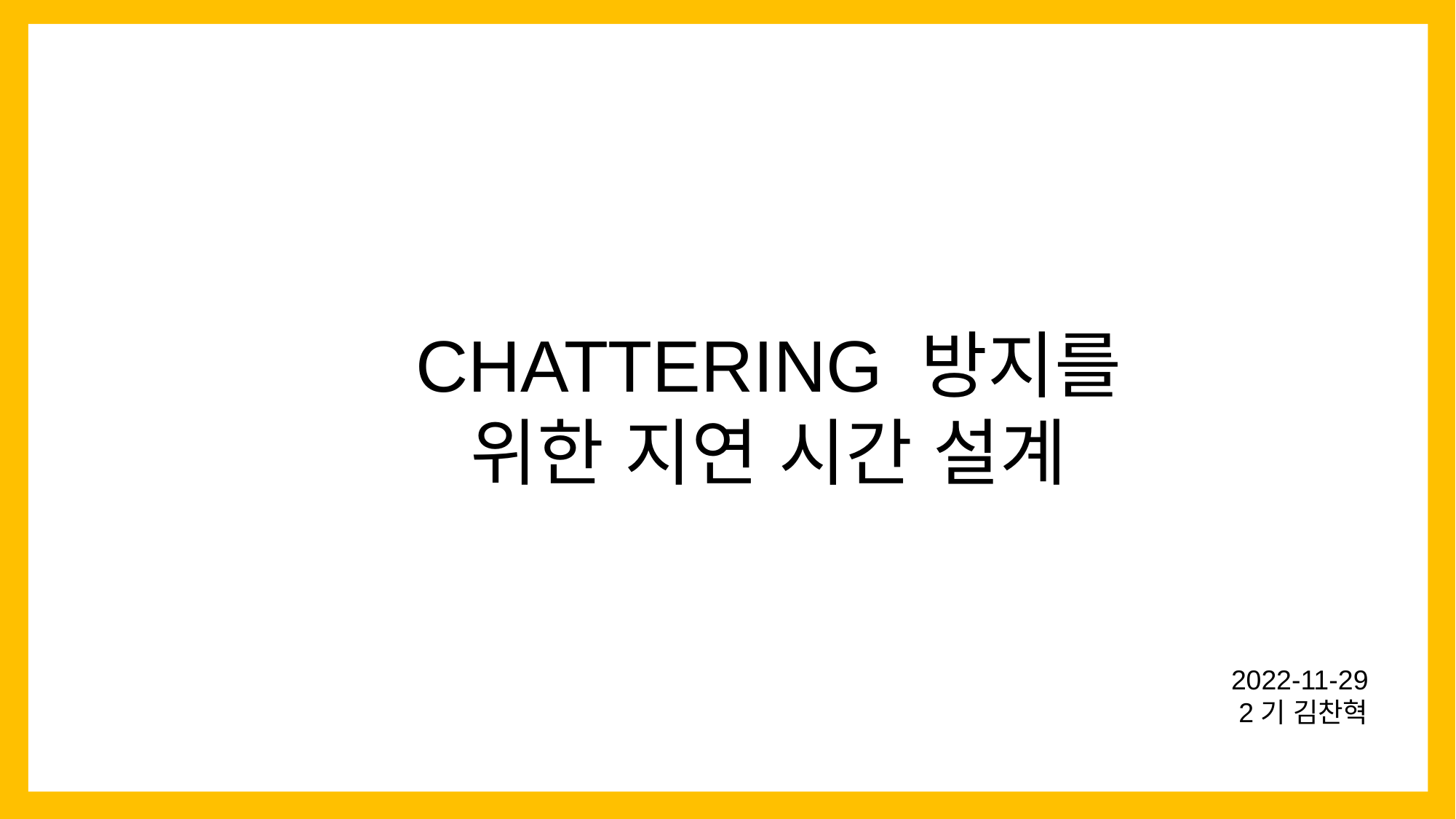

CHATTERING 방지를 위한 지연 시간 설계
2022-11-29
2기 김찬혁